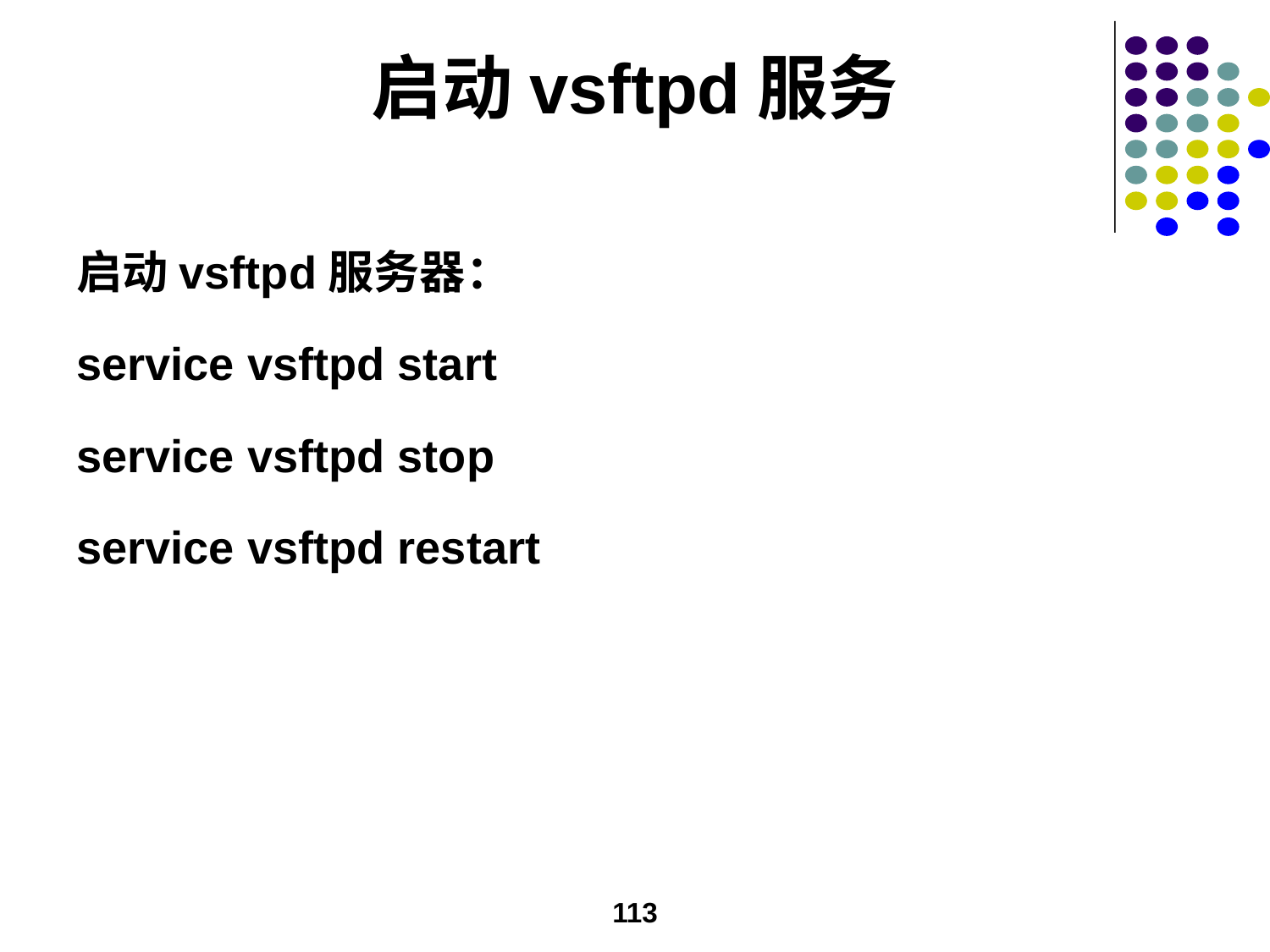

# 启动vsftpd服务
启动vsftpd服务器：
service vsftpd start
service vsftpd stop
service vsftpd restart
113